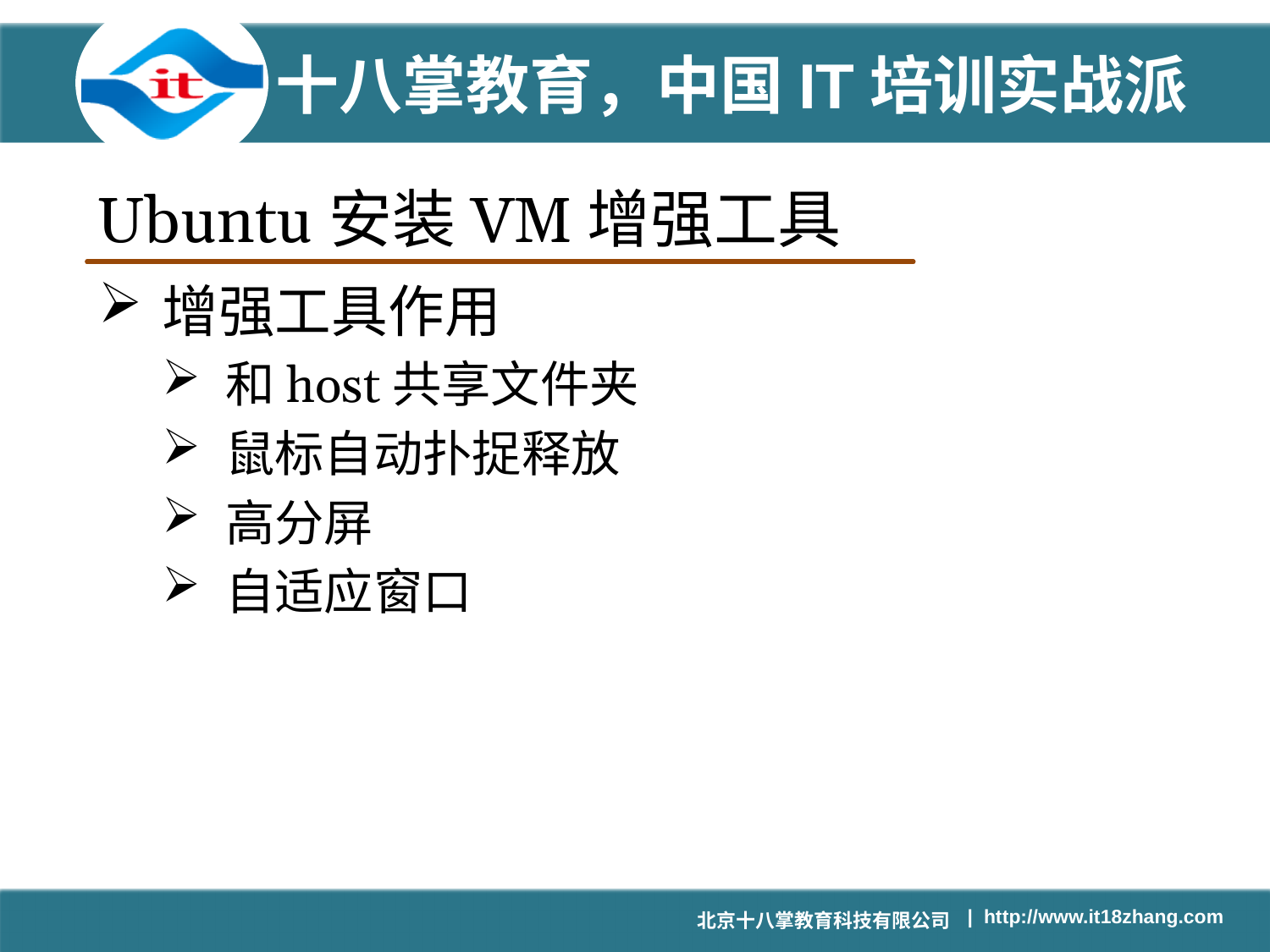

# Ubuntu安装VM增强工具
增强工具作用
和host共享文件夹
鼠标自动扑捉释放
高分屏
自适应窗口